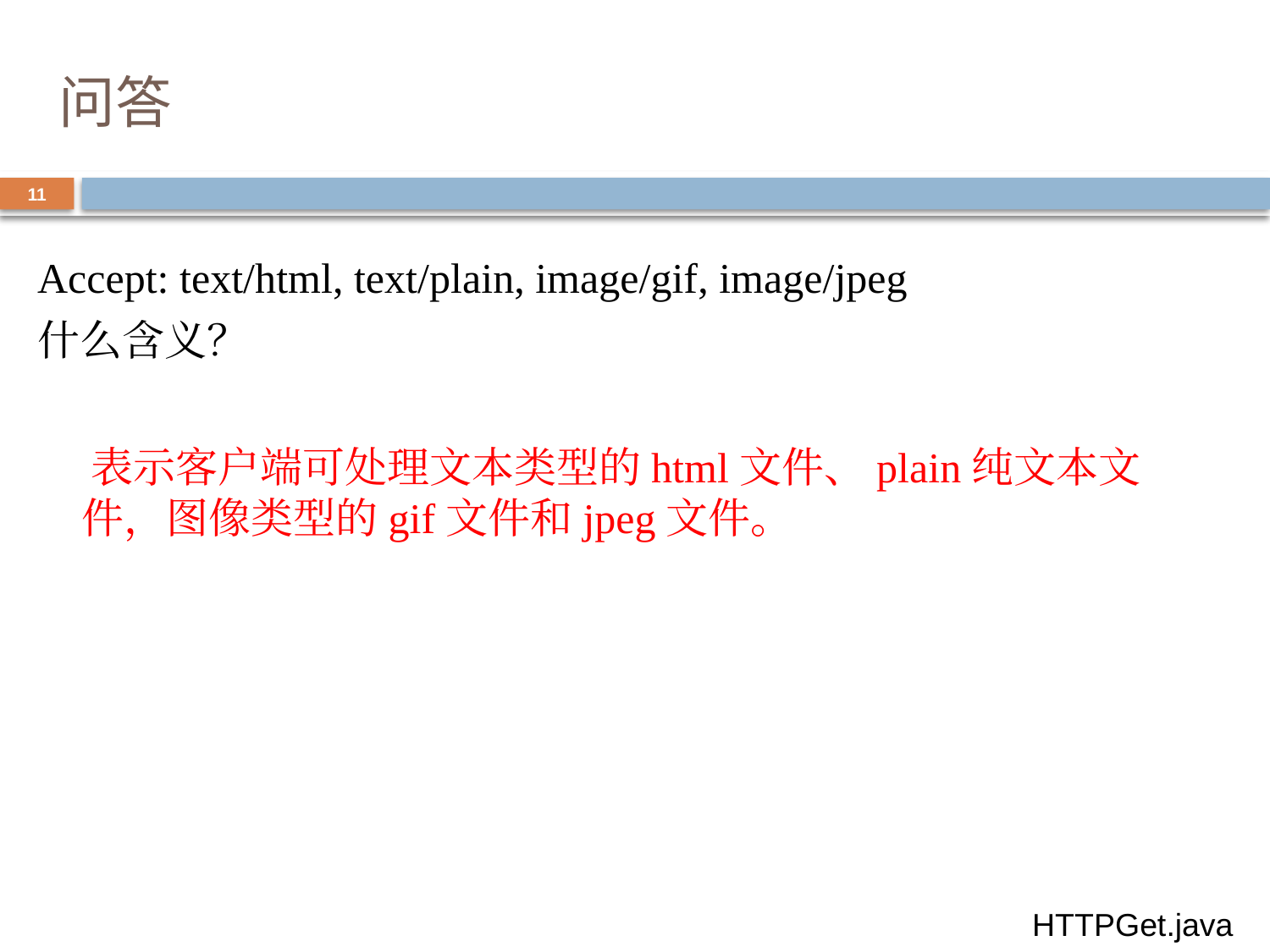

# 问答
11
Accept: text/html, text/plain, image/gif, image/jpeg
什么含义？

    表示客户端可处理文本类型的html文件、plain纯文本文件，图像类型的gif文件和jpeg文件。
HTTPGet.java